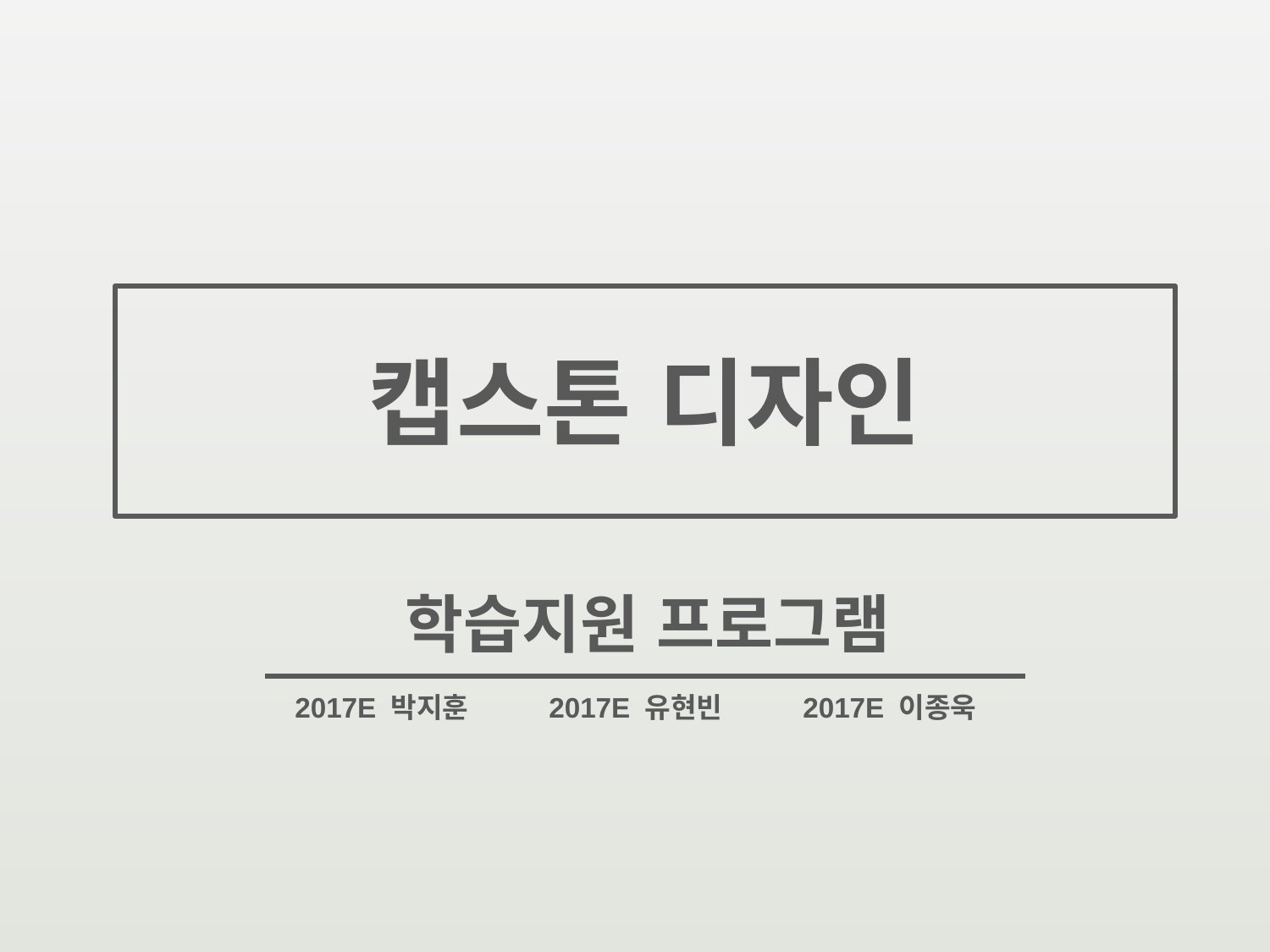

캡스톤 디자인
학습지원 프로그램
2017E 박지훈	2017E 유현빈	2017E 이종욱